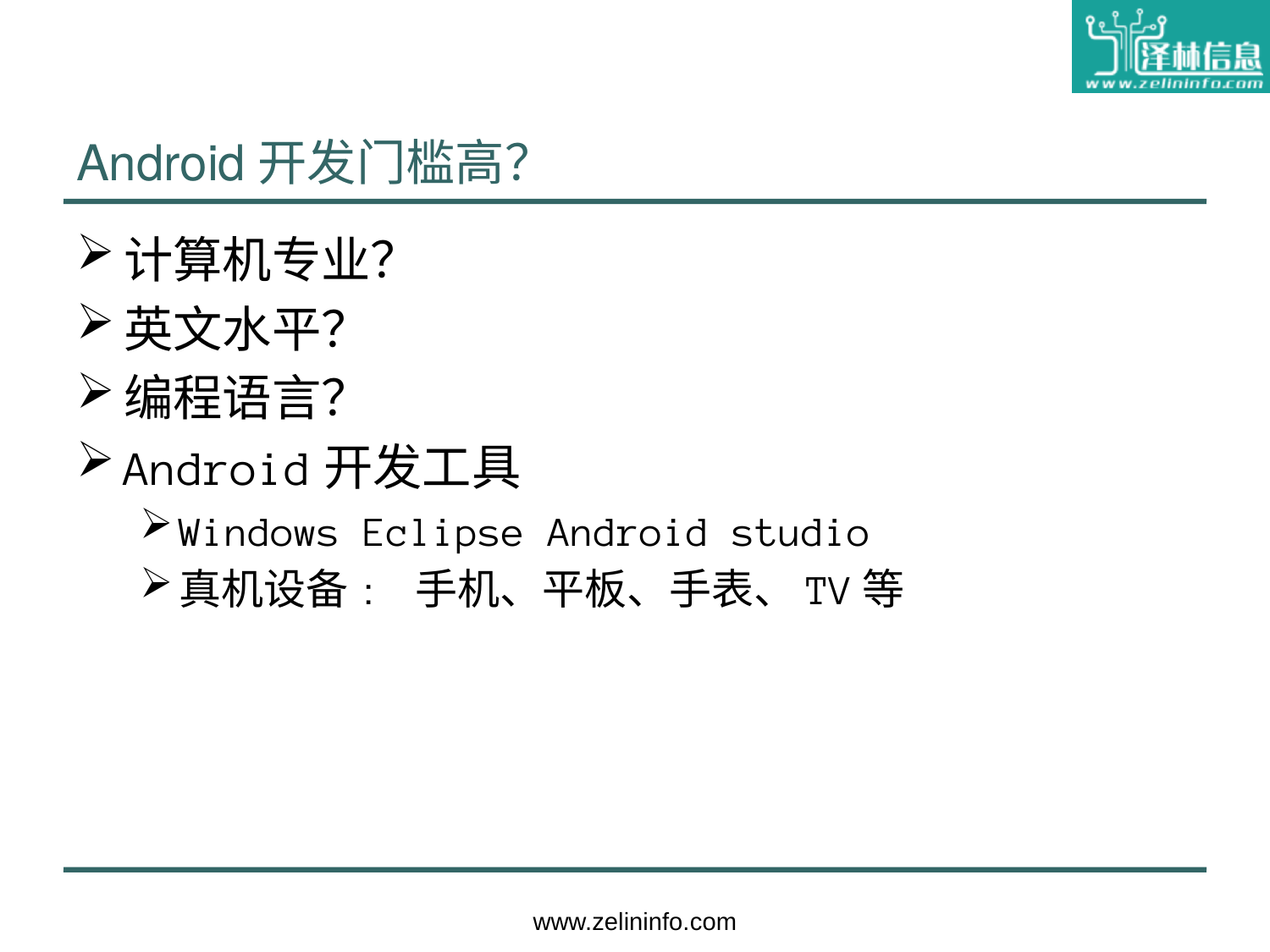

# Android开发门槛高？
计算机专业？
英文水平？
编程语言？
Android开发工具
Windows Eclipse Android studio
真机设备: 手机、平板、手表、TV等